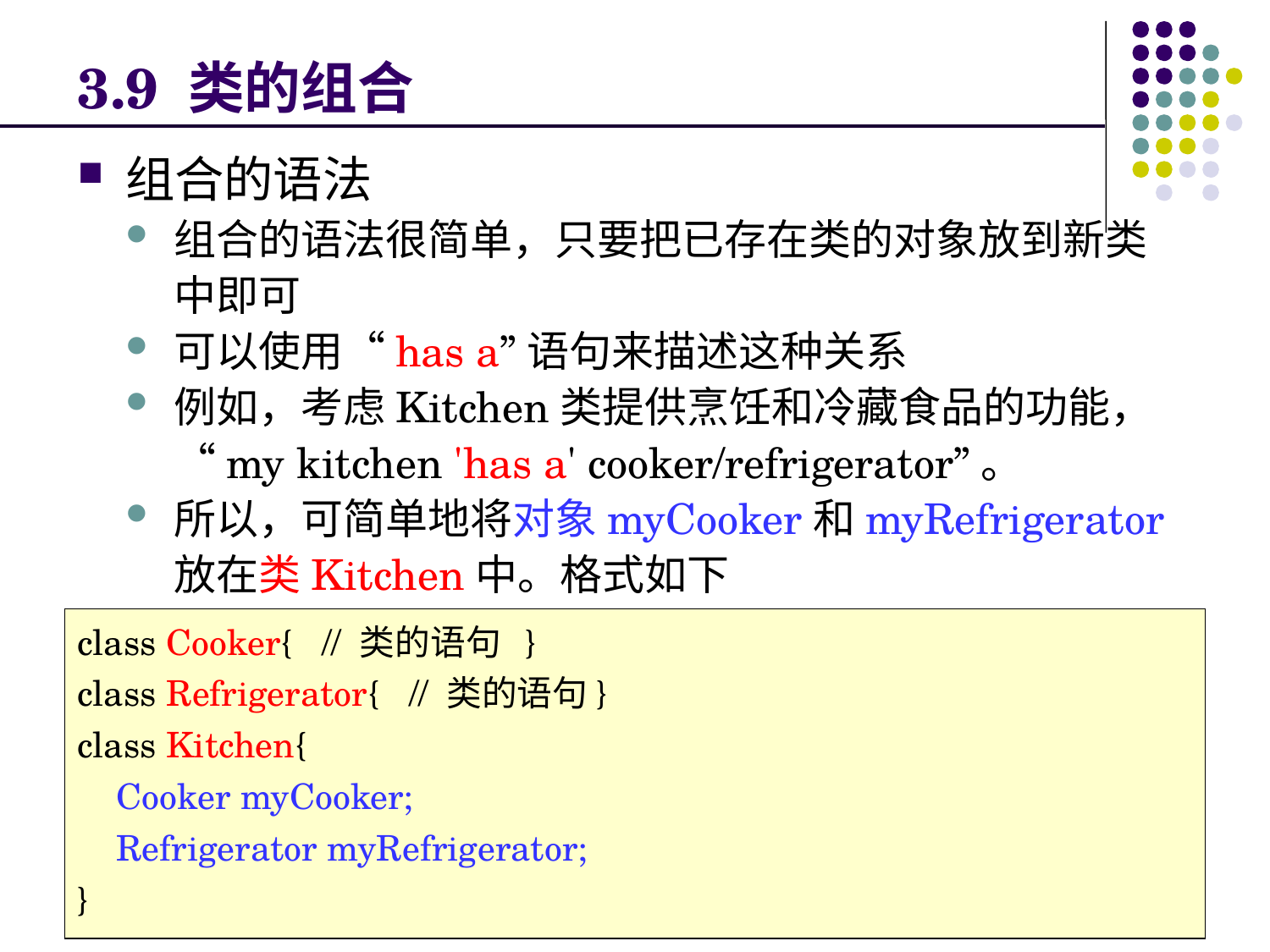

# 3.9 类的组合
组合的语法
组合的语法很简单，只要把已存在类的对象放到新类中即可
可以使用“has a”语句来描述这种关系
例如，考虑Kitchen类提供烹饪和冷藏食品的功能， “my kitchen 'has a' cooker/refrigerator”。
所以，可简单地将对象myCooker和myRefrigerator放在类Kitchen中。格式如下

class Cooker{   // 类的语句  }
class Refrigerator{   // 类的语句}
class Kitchen{
    Cooker myCooker;
    Refrigerator myRefrigerator;
}